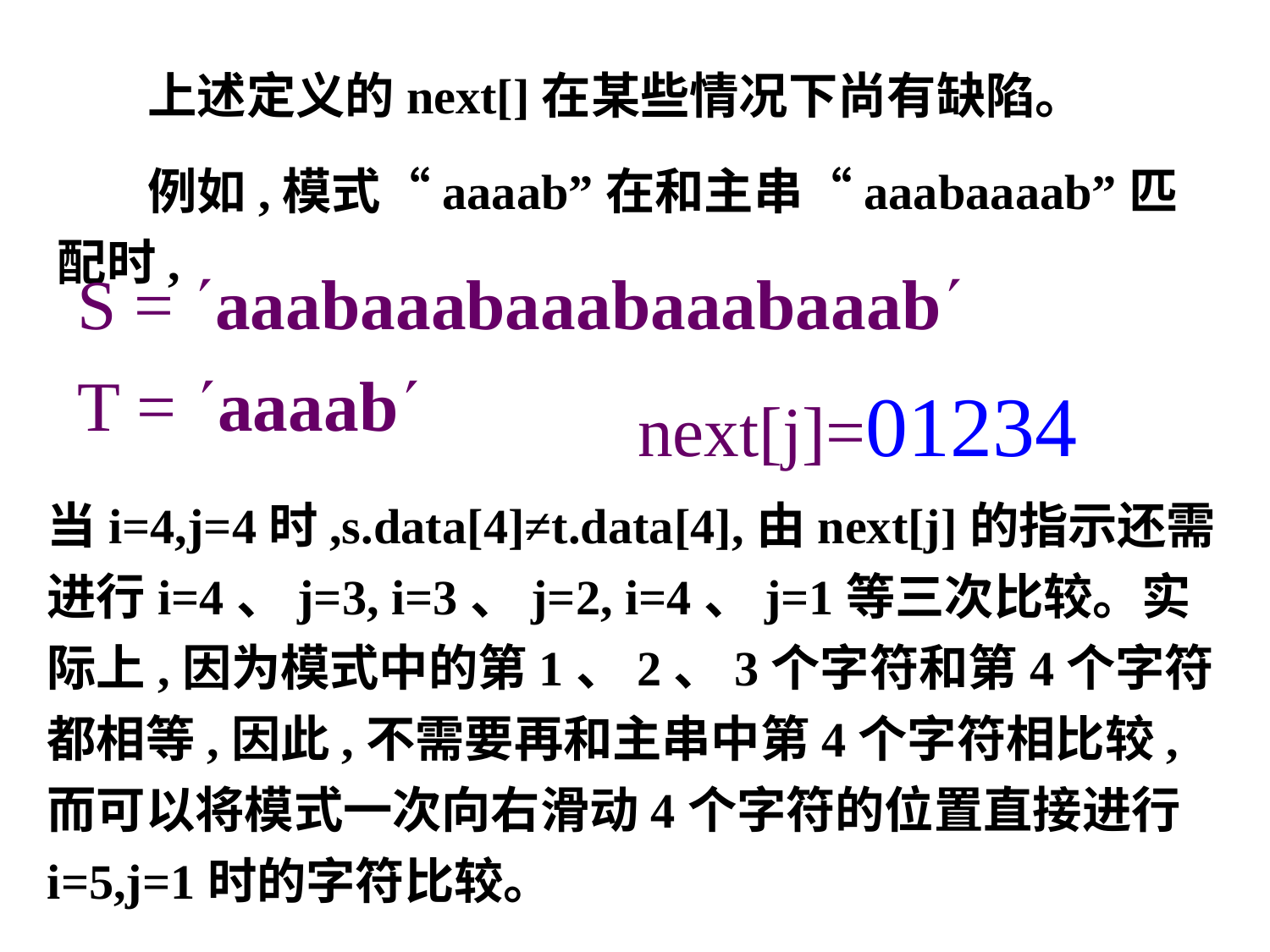

上述定义的next[]在某些情况下尚有缺陷。
       例如,模式“aaaab”在和主串“aaabaaaab”匹配时,
S = ′aaabaaabaaabaaabaaab′
T = ′aaaab′
next[j]=01234
当i=4,j=4时,s.data[4]≠t.data[4],由next[j]的指示还需进行i=4、j=3, i=3、j=2, i=4、j=1等三次比较。实际上,因为模式中的第1、2、3个字符和第4个字符都相等,因此,不需要再和主串中第4个字符相比较,而可以将模式一次向右滑动4个字符的位置直接进行i=5,j=1时的字符比较。